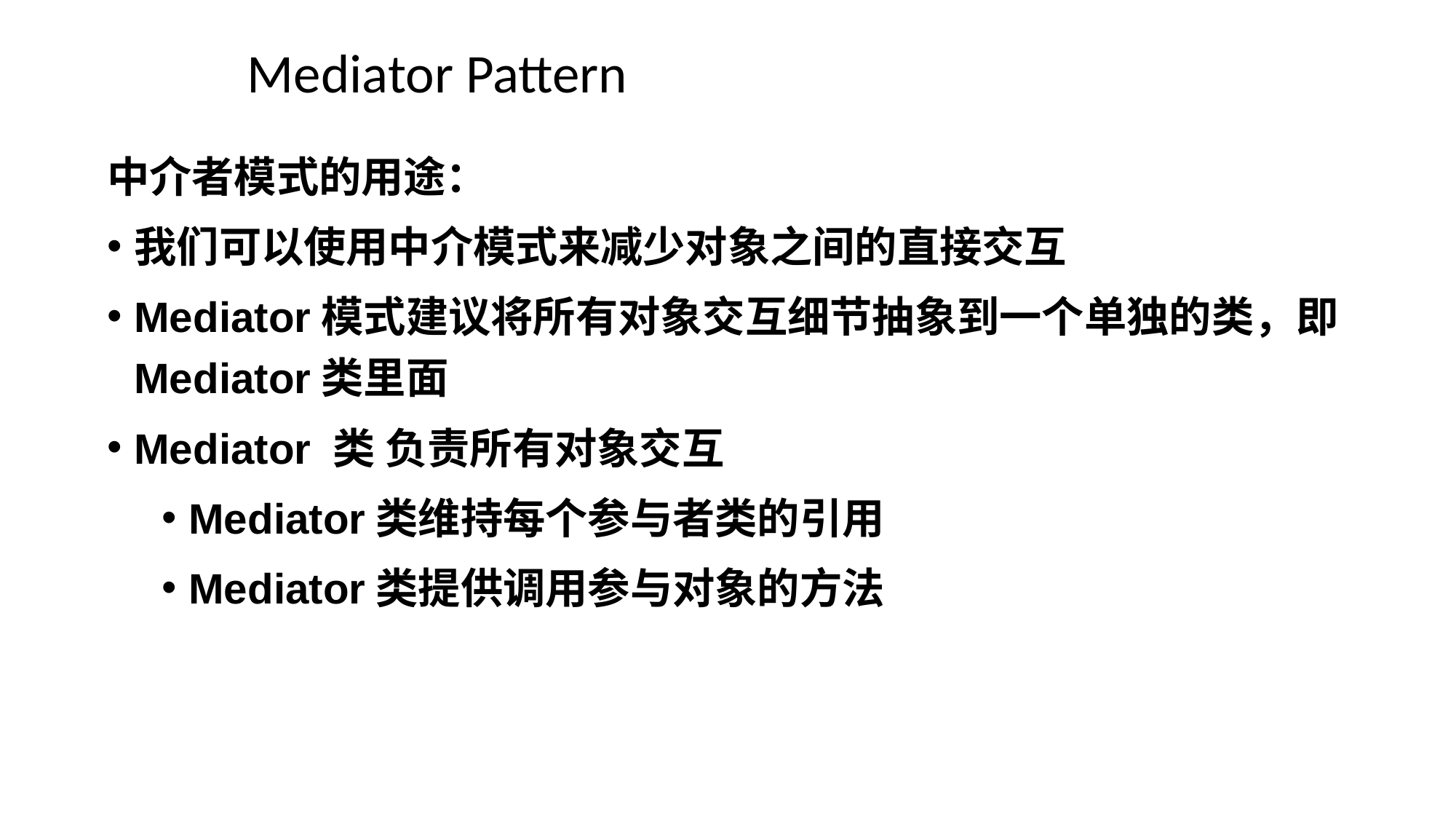

# Mediator Pattern
中介者模式的用途：
我们可以使用中介模式来减少对象之间的直接交互
Mediator模式建议将所有对象交互细节抽象到一个单独的类，即Mediator类里面
Mediator 类 负责所有对象交互
Mediator类维持每个参与者类的引用
Mediator类提供调用参与对象的方法